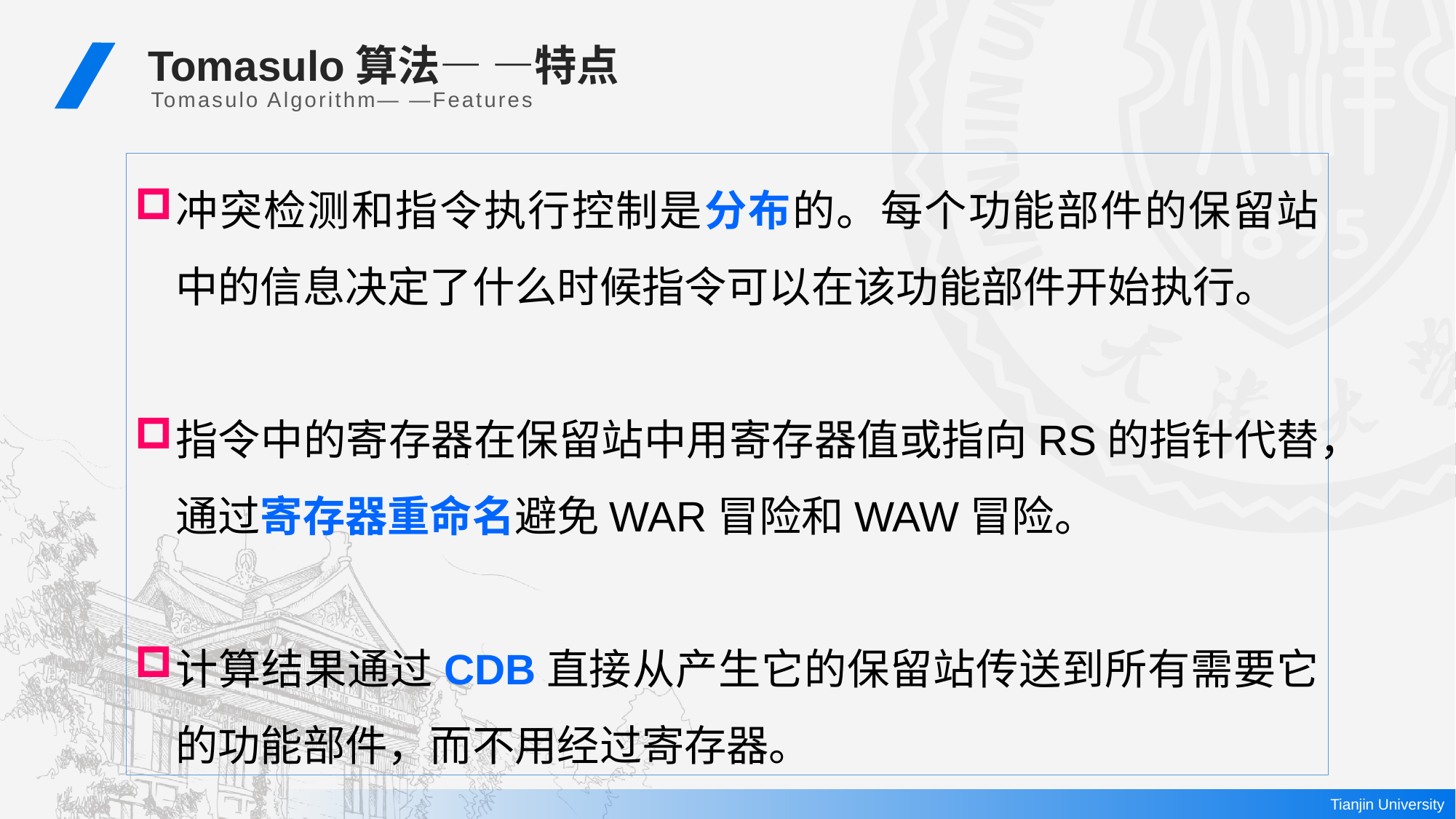

Tomasulo算法— —特点
Tomasulo Algorithm— —Features
冲突检测和指令执行控制是分布的。每个功能部件的保留站中的信息决定了什么时候指令可以在该功能部件开始执行。

指令中的寄存器在保留站中用寄存器值或指向RS的指针代替，通过寄存器重命名避免WAR冒险和WAW冒险。

计算结果通过CDB直接从产生它的保留站传送到所有需要它的功能部件，而不用经过寄存器。